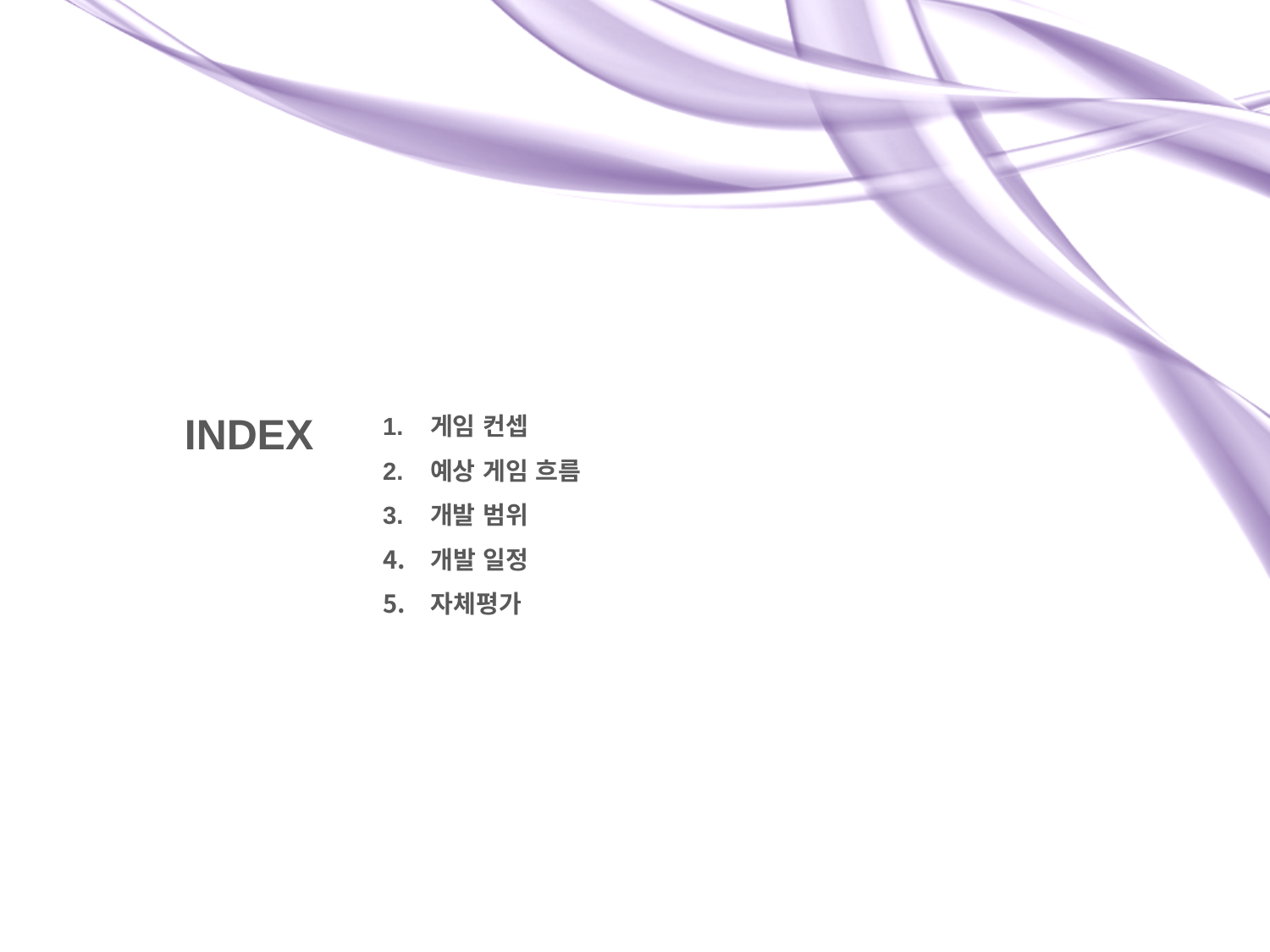

INDEX
1.   게임 컨셉
2.   예상 게임 흐름
3.   개발 범위
개발 일정
자체평가